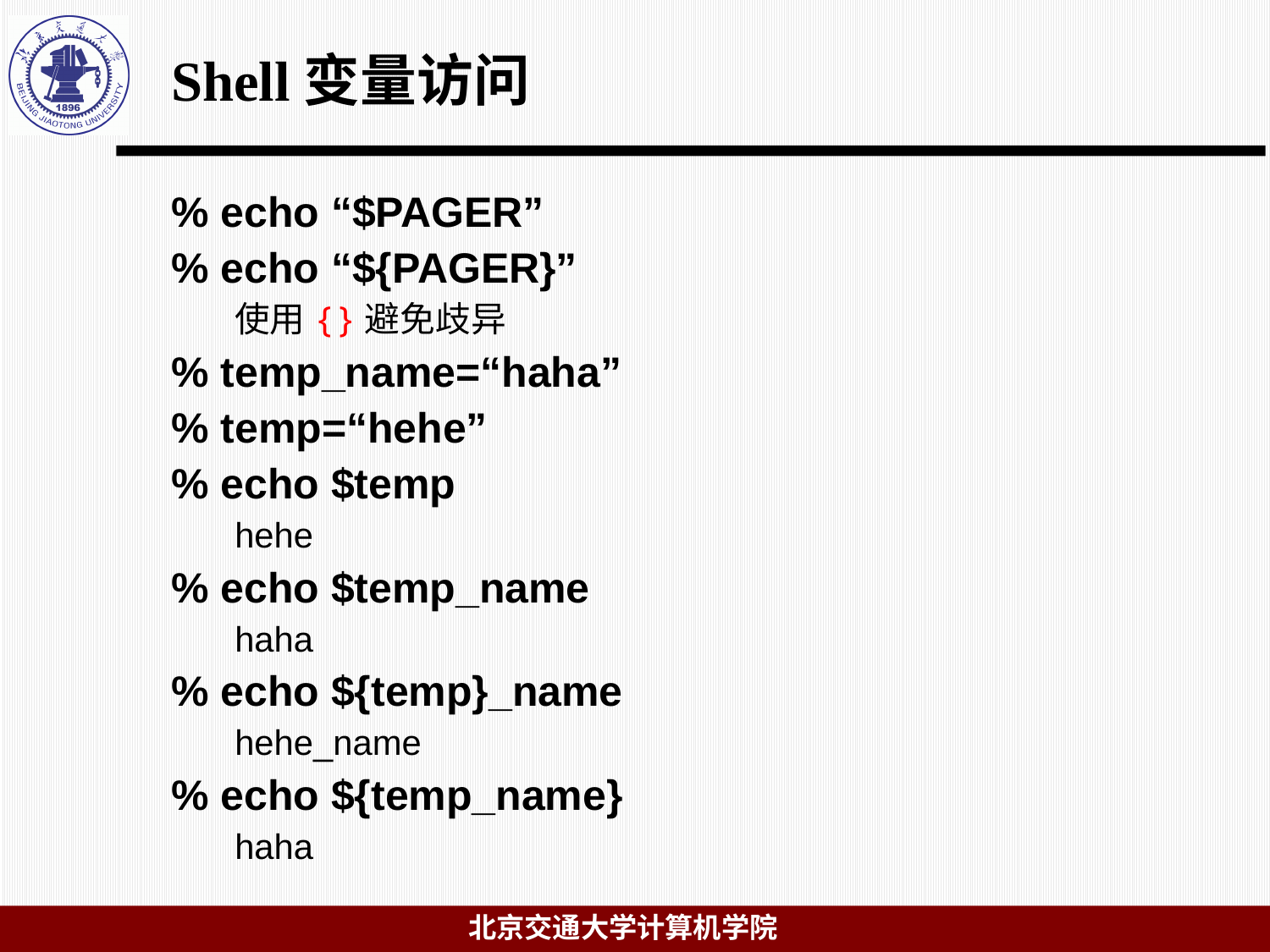

# Shell变量访问
% echo “$PAGER”
% echo “${PAGER}”
使用{}避免歧异
% temp_name=“haha”
% temp=“hehe”
% echo $temp
hehe
% echo $temp_name
haha
% echo ${temp}_name
hehe_name
% echo ${temp_name}
haha